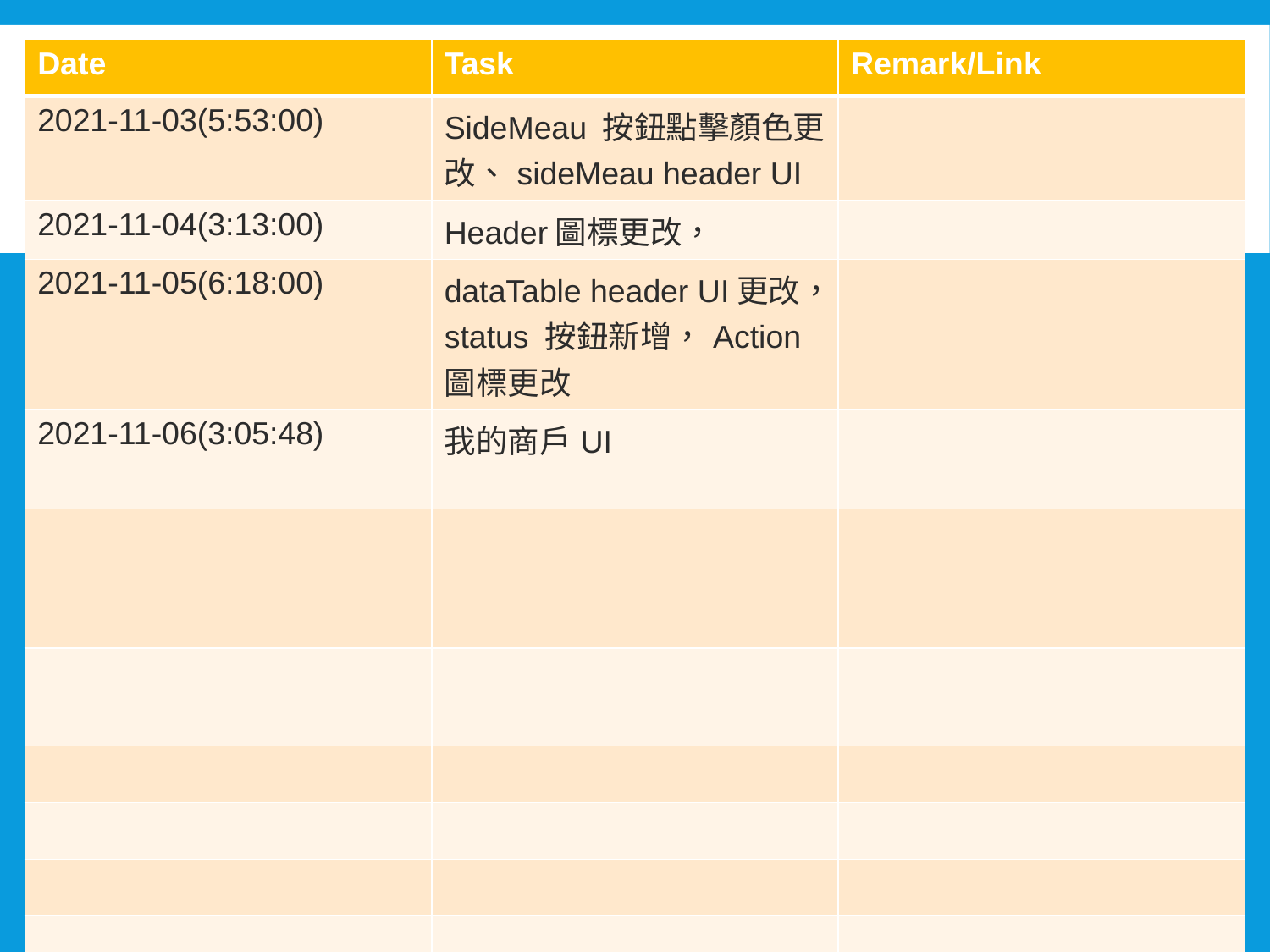

| Date | Task | Remark/Link |
| --- | --- | --- |
| 2021-11-03(5:53:00) | SideMeau 按鈕點擊顏色更改、sideMeau header UI |  |
| 2021-11-04(3:13:00) | Header圖標更改， |  |
| 2021-11-05(6:18:00) | dataTable header UI更改，status 按鈕新增，Action圖標更改 |  |
| 2021-11-06(3:05:48) | 我的商戶UI |  |
|  |  |  |
|  |  |  |
|  |  |  |
|  |  |  |
|  |  |  |
|  |  |  |
#